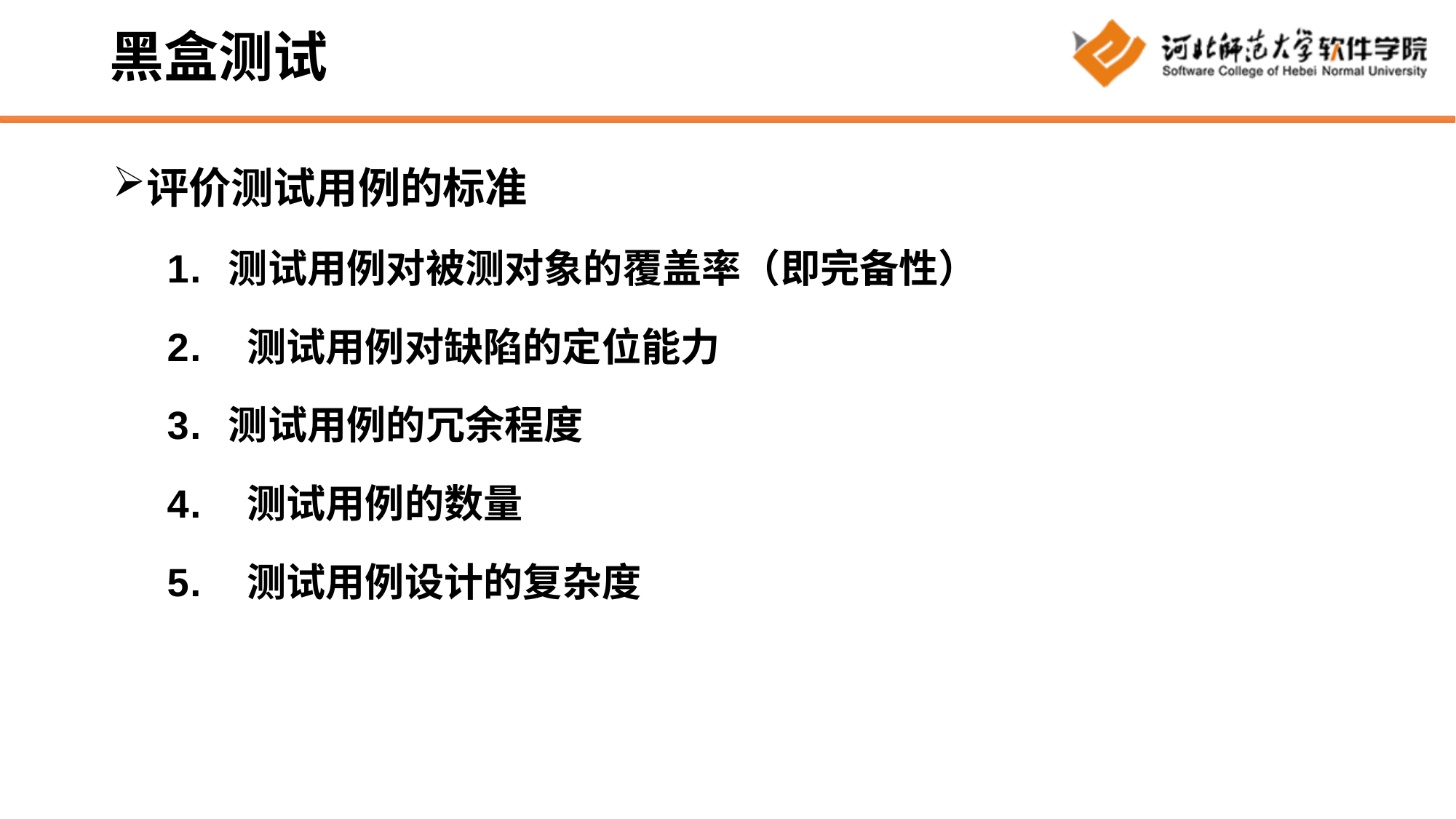

# 黑盒测试
评价测试用例的标准
测试用例对被测对象的覆盖率（即完备性）
 测试用例对缺陷的定位能力
测试用例的冗余程度
 测试用例的数量
 测试用例设计的复杂度